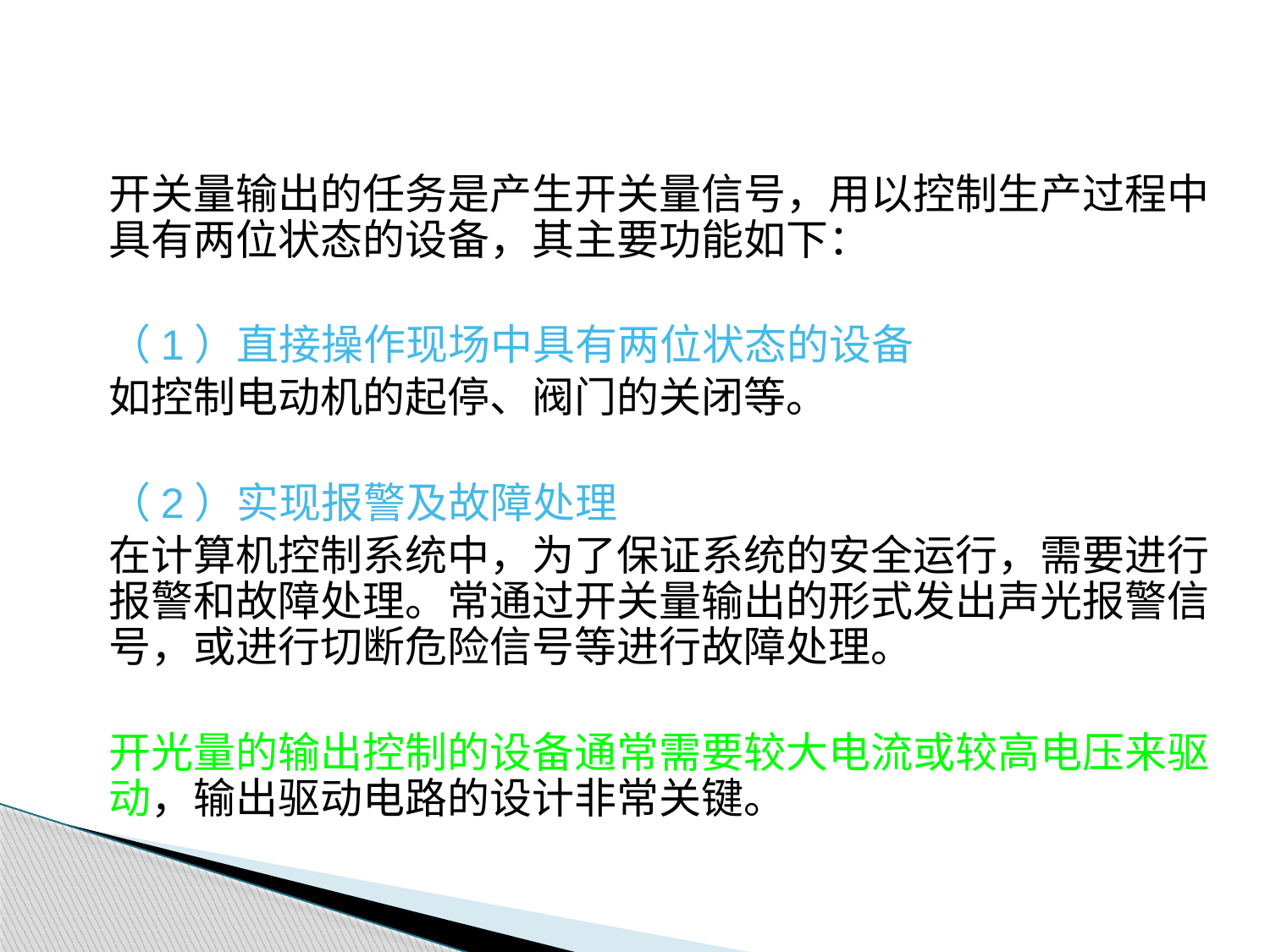

开关量输出的任务是产生开关量信号，用以控制生产过程中具有两位状态的设备，其主要功能如下：

	（1）直接操作现场中具有两位状态的设备
	如控制电动机的起停、阀门的关闭等。

	（2）实现报警及故障处理
	在计算机控制系统中，为了保证系统的安全运行，需要进行报警和故障处理。常通过开关量输出的形式发出声光报警信号，或进行切断危险信号等进行故障处理。

	开光量的输出控制的设备通常需要较大电流或较高电压来驱动，输出驱动电路的设计非常关键。